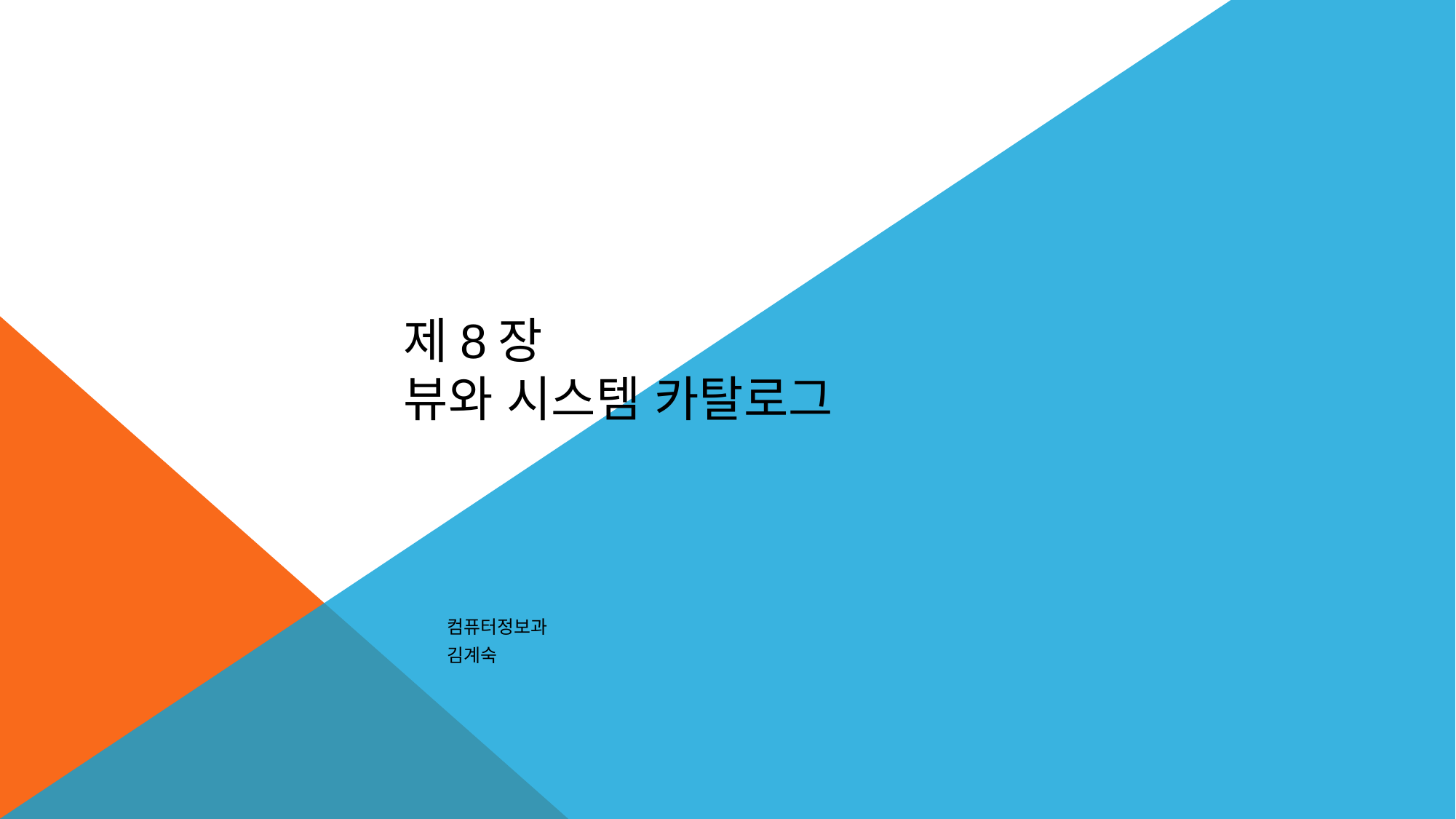

# 제8장 뷰와 시스템 카탈로그
컴퓨터정보과
김계숙